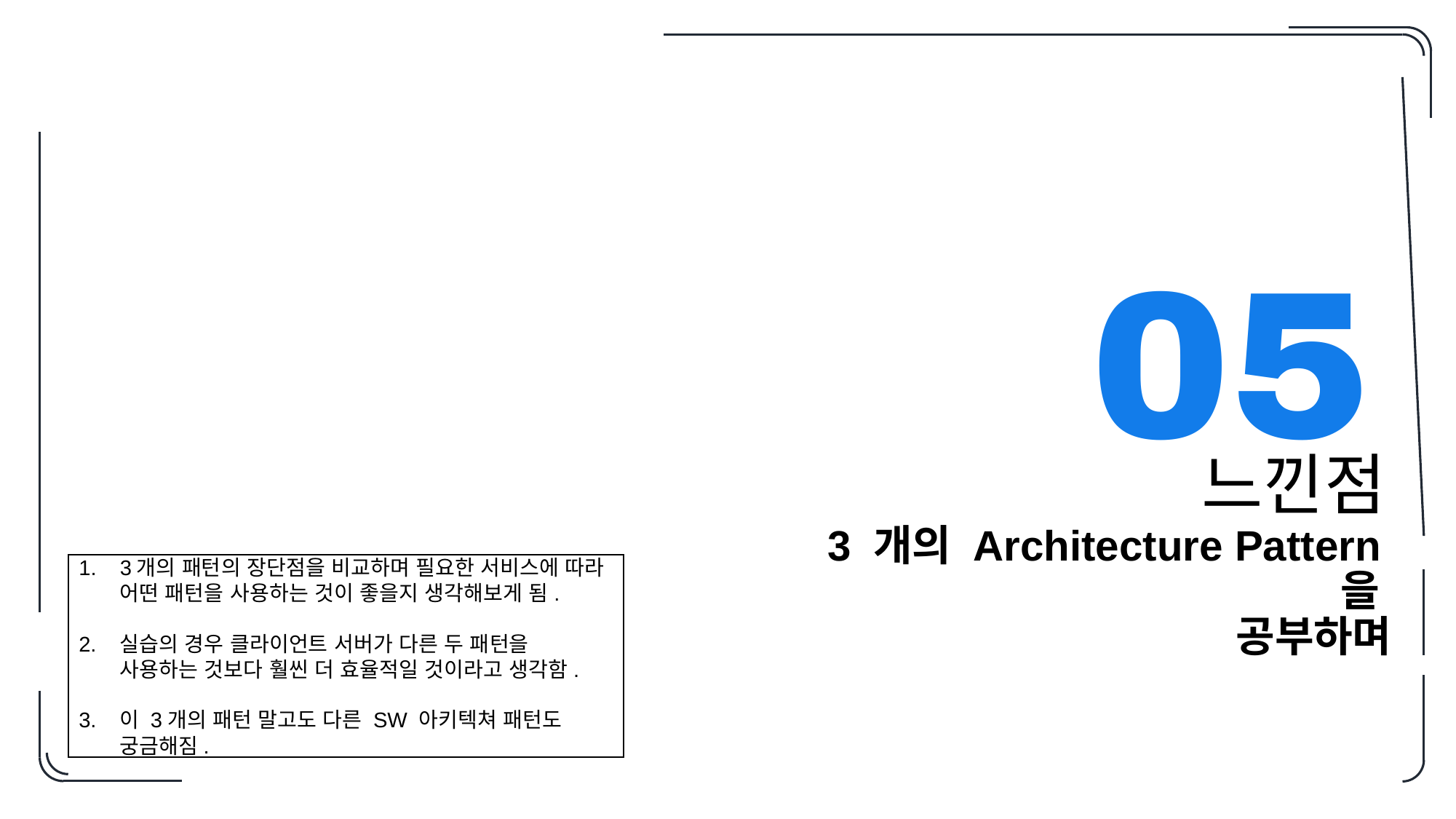

05
느낀점
3 개의 Architecture Pattern을
공부하며

3개의 패턴의 장단점을 비교하며 필요한 서비스에 따라 어떤 패턴을 사용하는 것이 좋을지 생각해보게 됨.

실습의 경우 클라이언트 서버가 다른 두 패턴을 사용하는 것보다 훨씬 더 효율적일 것이라고 생각함.

이 3개의 패턴 말고도 다른 SW 아키텍쳐 패턴도 궁금해짐.